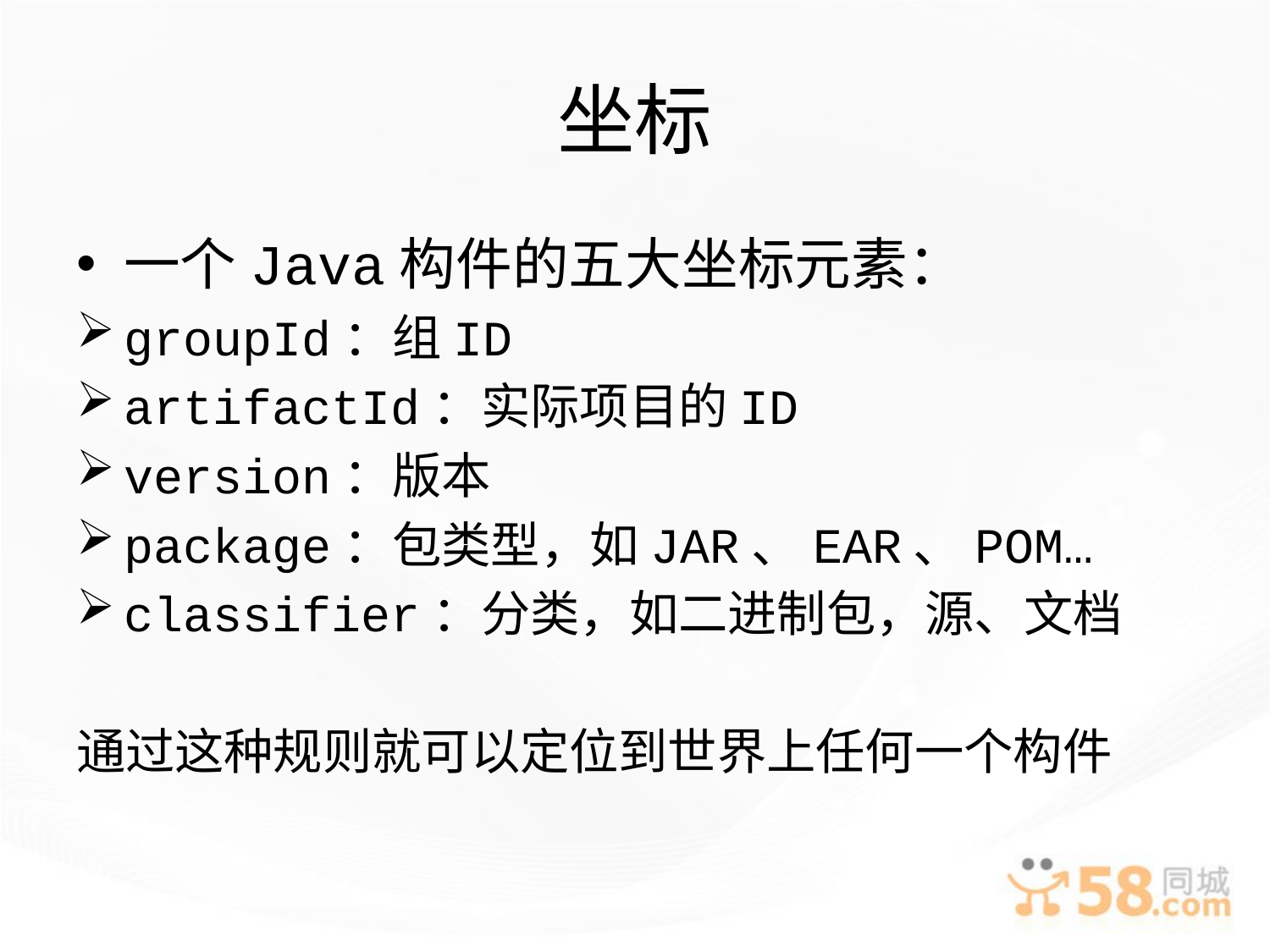

# 坐标
一个Java构件的五大坐标元素：
groupId：组ID
artifactId：实际项目的ID
version：版本
package：包类型，如JAR、EAR、POM…
classifier：分类，如二进制包，源、文档

通过这种规则就可以定位到世界上任何一个构件